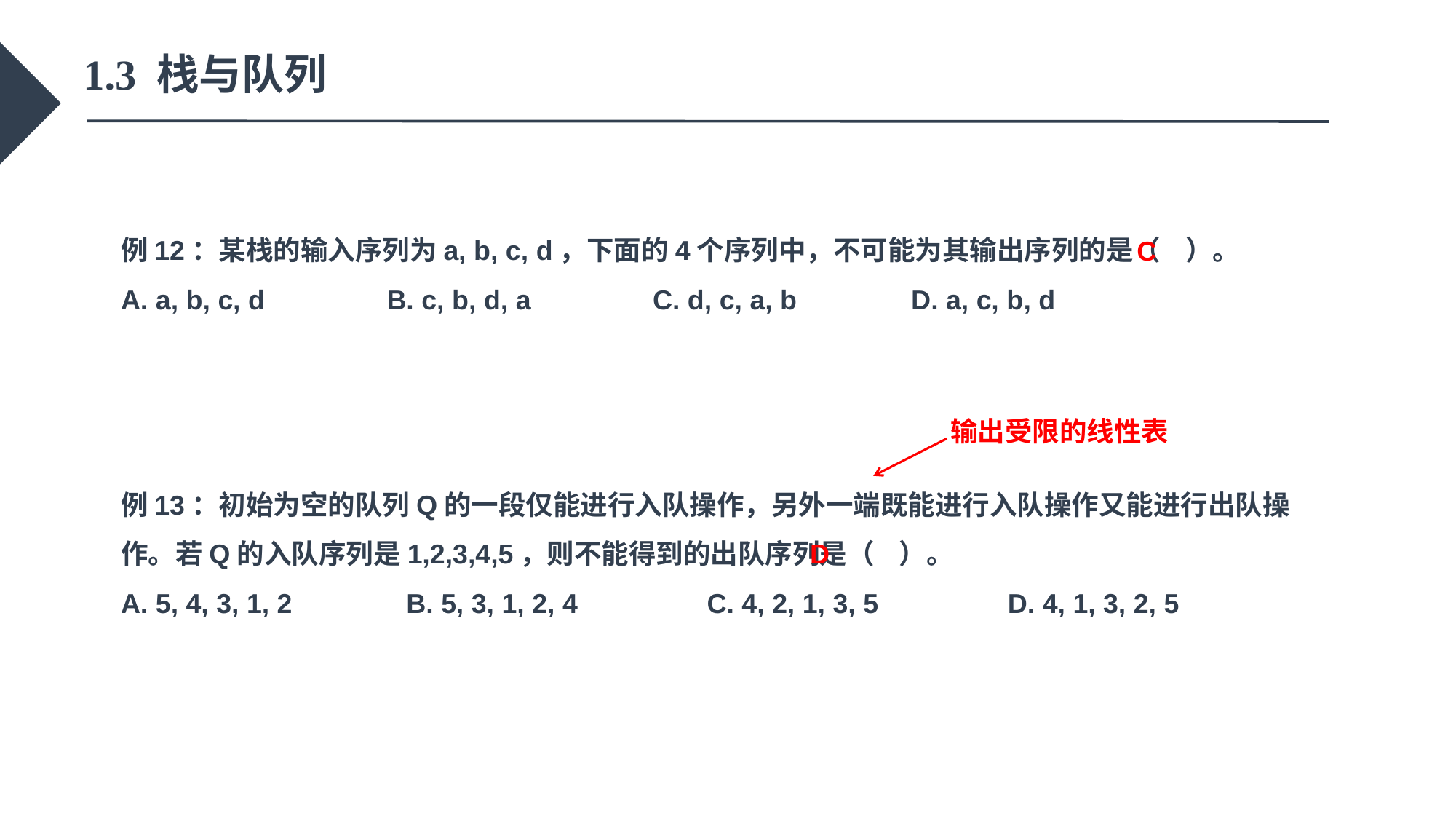

1.3 栈与队列

例12：某栈的输入序列为a, b, c, d，下面的4个序列中，不可能为其输出序列的是（    ）。
A. a, b, c, d                B. c, b, d, a                C. d, c, a, b               D. a, c, b, d
C
添加标题
输出受限的线性表
例13：初始为空的队列Q的一段仅能进行入队操作，另外一端既能进行入队操作又能进行出队操作。若Q的入队序列是1,2,3,4,5，则不能得到的出队序列是（    ）。
A. 5, 4, 3, 1, 2               B. 5, 3, 1, 2, 4                 C. 4, 2, 1, 3, 5                 D. 4, 1, 3, 2, 5

D